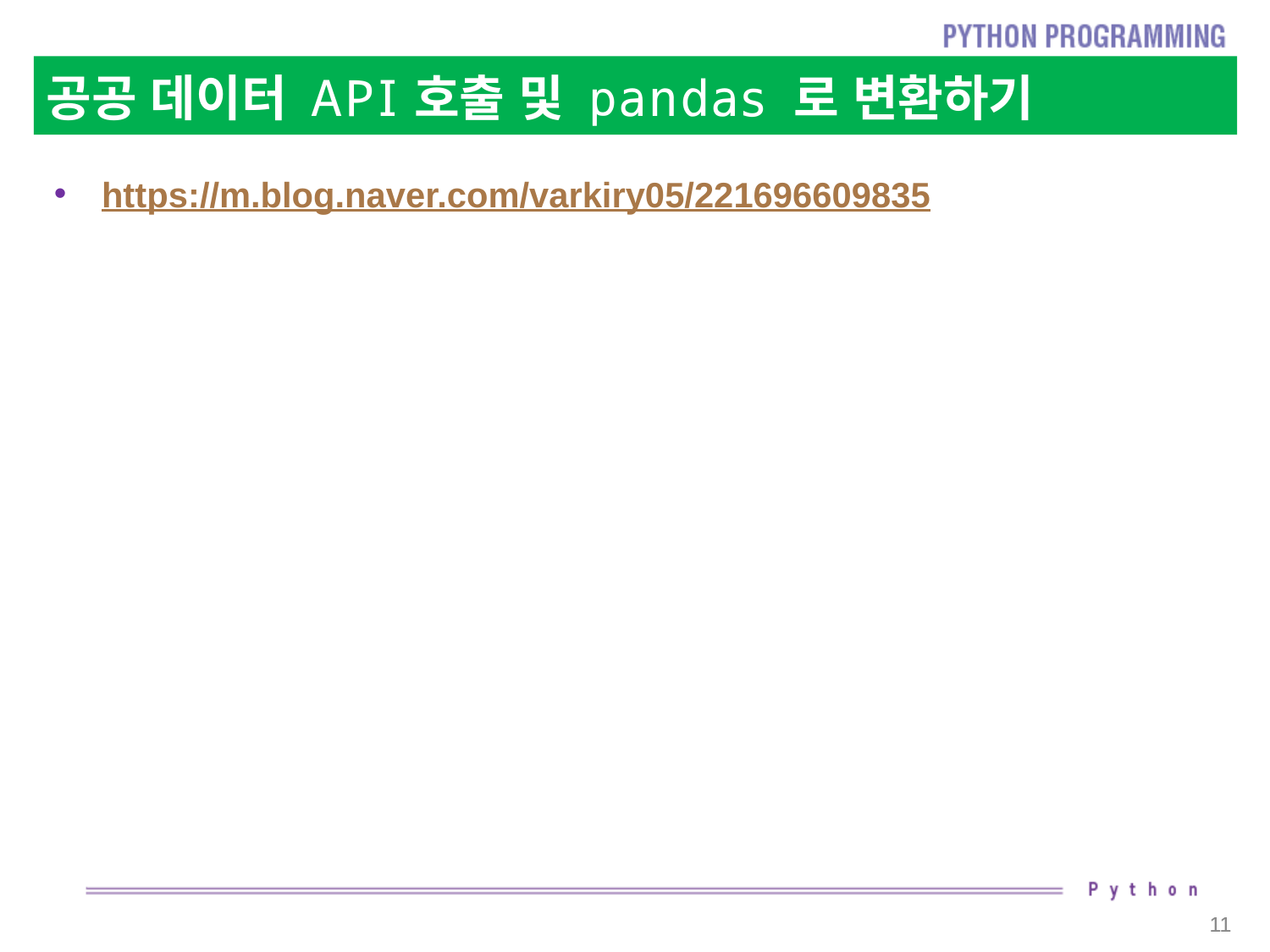

# 공공 데이터 API호출 및 pandas 로 변환하기
https://m.blog.naver.com/varkiry05/221696609835

11